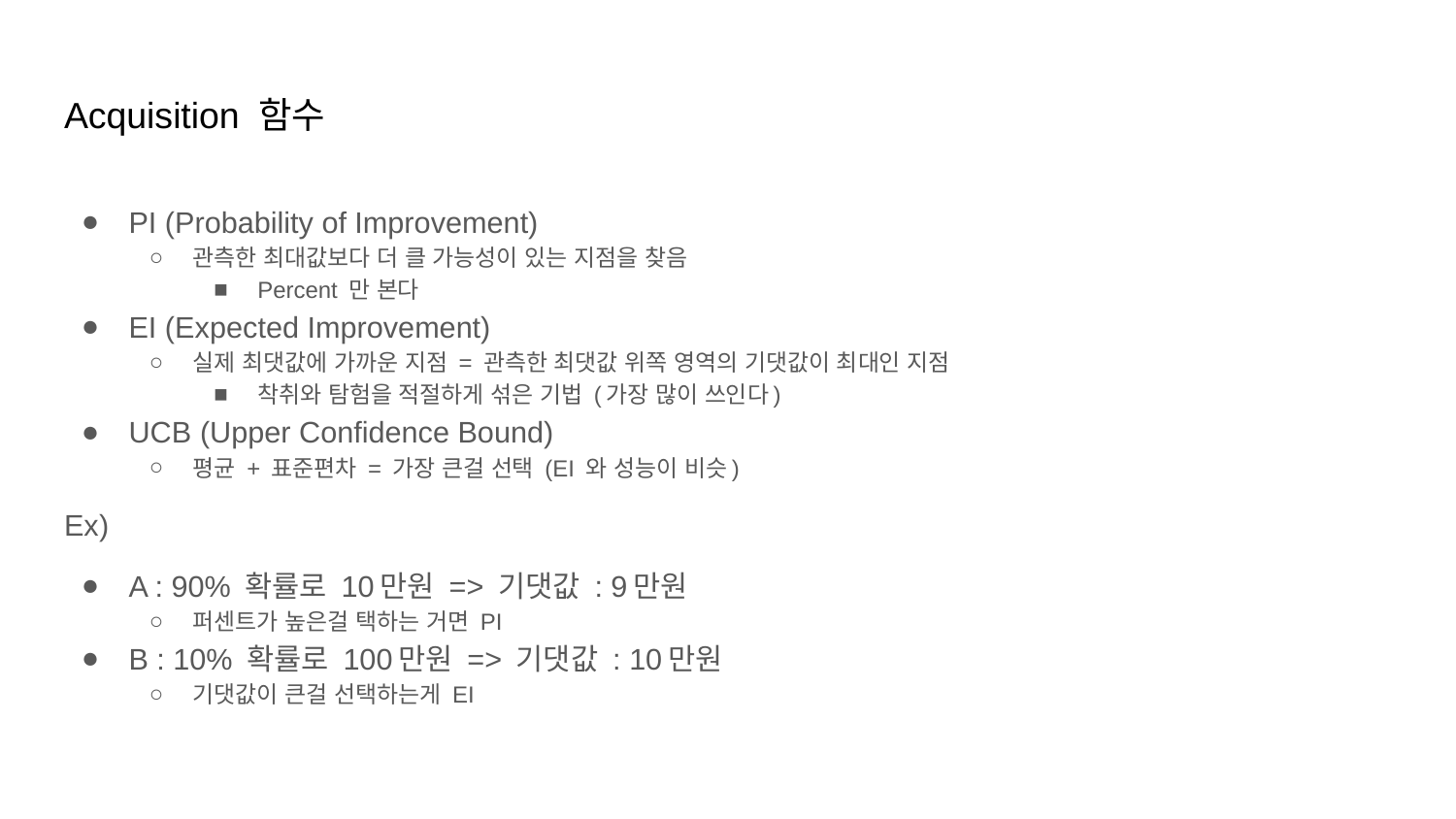

# Acquisition 함수
PI (Probability of Improvement)
관측한 최대값보다 더 클 가능성이 있는 지점을 찾음
Percent 만 본다
EI (Expected Improvement)
실제 최댓값에 가까운 지점 = 관측한 최댓값 위쪽 영역의 기댓값이 최대인 지점
착취와 탐험을 적절하게 섞은 기법 (가장 많이 쓰인다)
UCB (Upper Confidence Bound)
평균 + 표준편차 = 가장 큰걸 선택 (EI 와 성능이 비슷)
Ex)
A : 90% 확률로 10만원 => 기댓값 : 9만원
퍼센트가 높은걸 택하는 거면 PI
B : 10% 확률로 100만원 => 기댓값 : 10만원
기댓값이 큰걸 선택하는게 EI